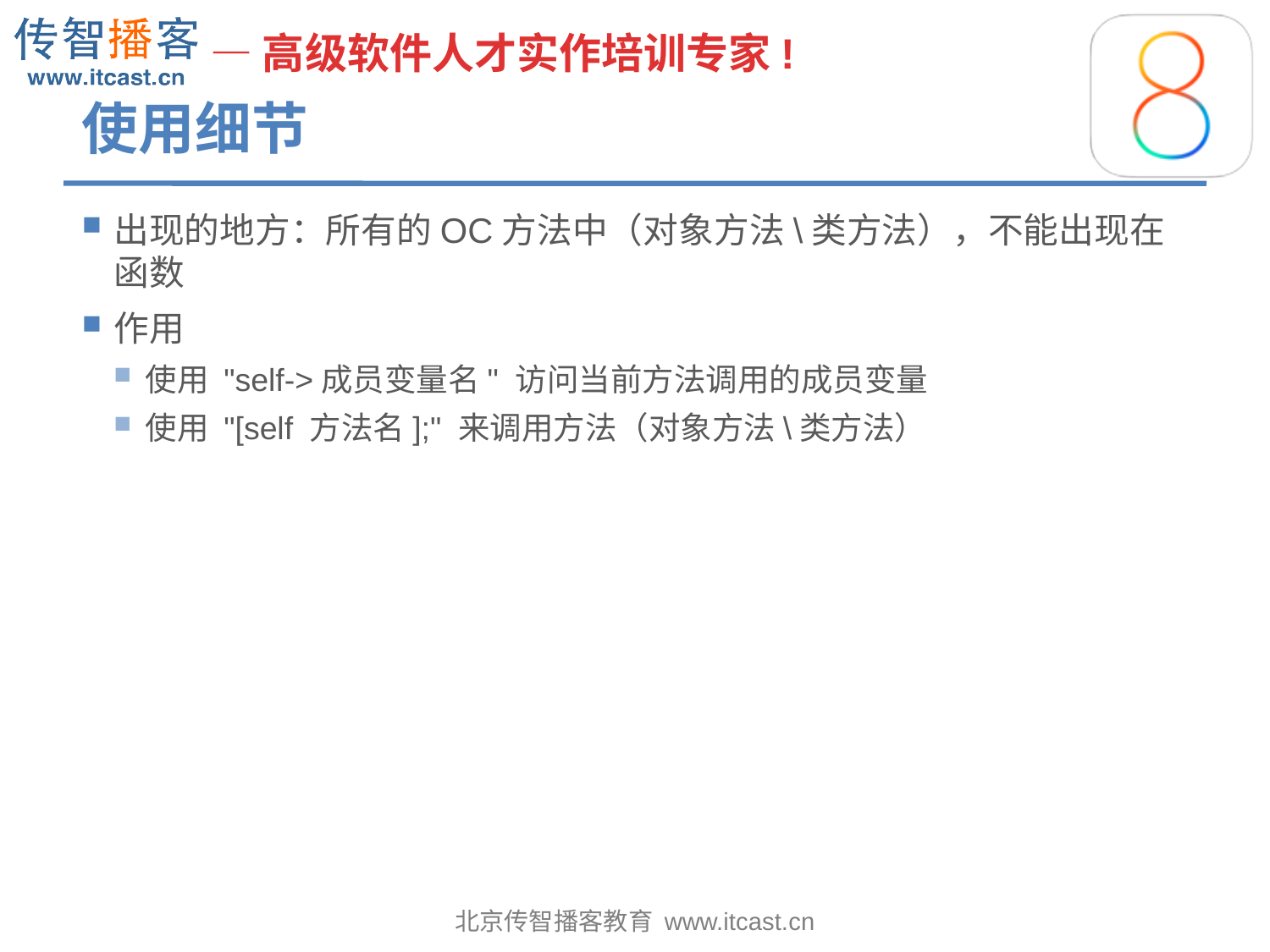

# 使用细节
出现的地方：所有的OC方法中（对象方法\类方法），不能出现在函数
作用
使用 "self->成员变量名" 访问当前方法调用的成员变量
使用 "[self 方法名];" 来调用方法（对象方法\类方法）